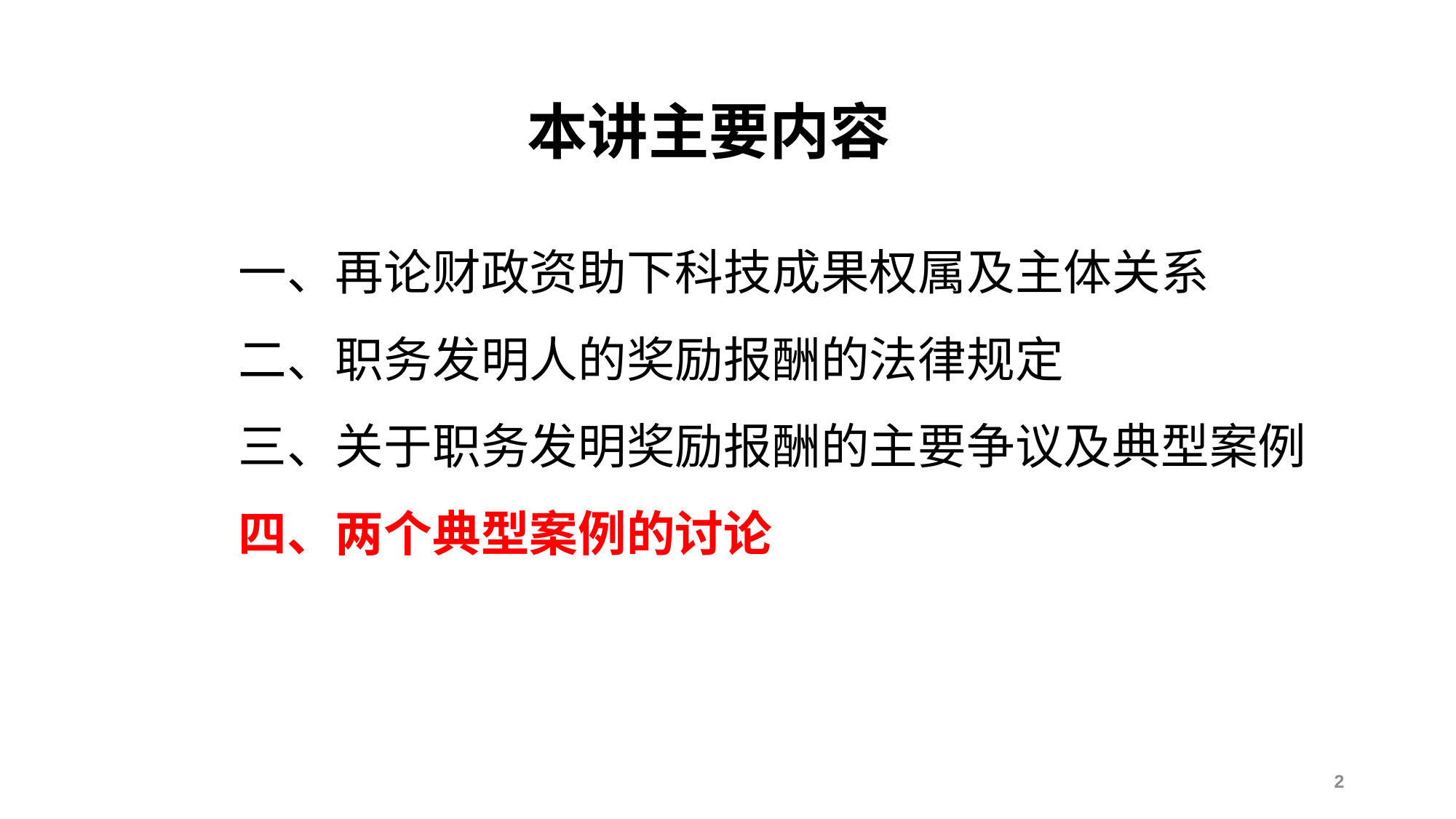

本讲主要内容
一、再论财政资助下科技成果权属及主体关系
二、职务发明人的奖励报酬的法律规定
三、关于职务发明奖励报酬的主要争议及典型案例
四、两个典型案例的讨论
2